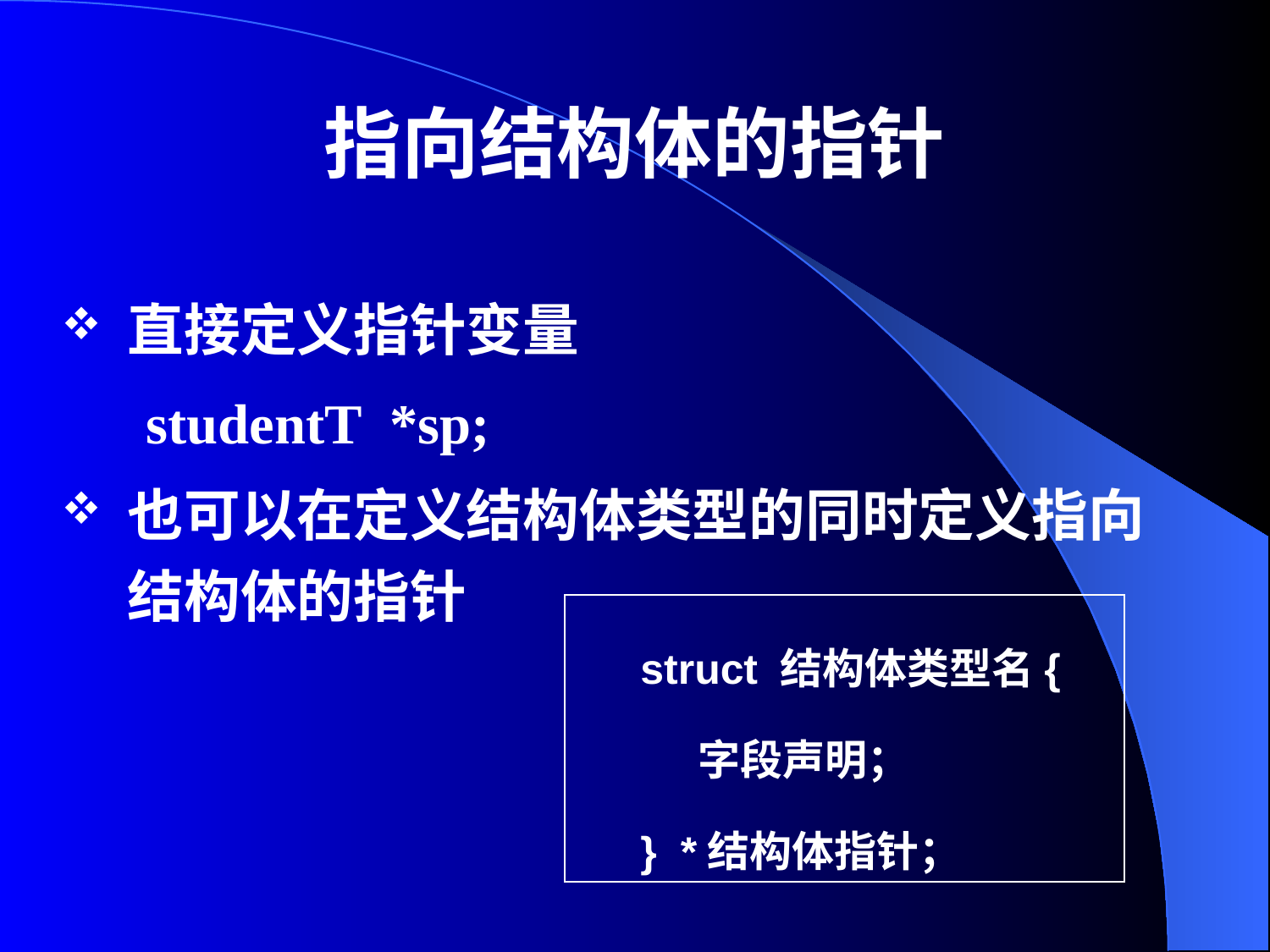

# 指向结构体的指针
直接定义指针变量
      studentT  *sp;
也可以在定义结构体类型的同时定义指向结构体的指针
struct 结构体类型名{
     字段声明；
}  *结构体指针；